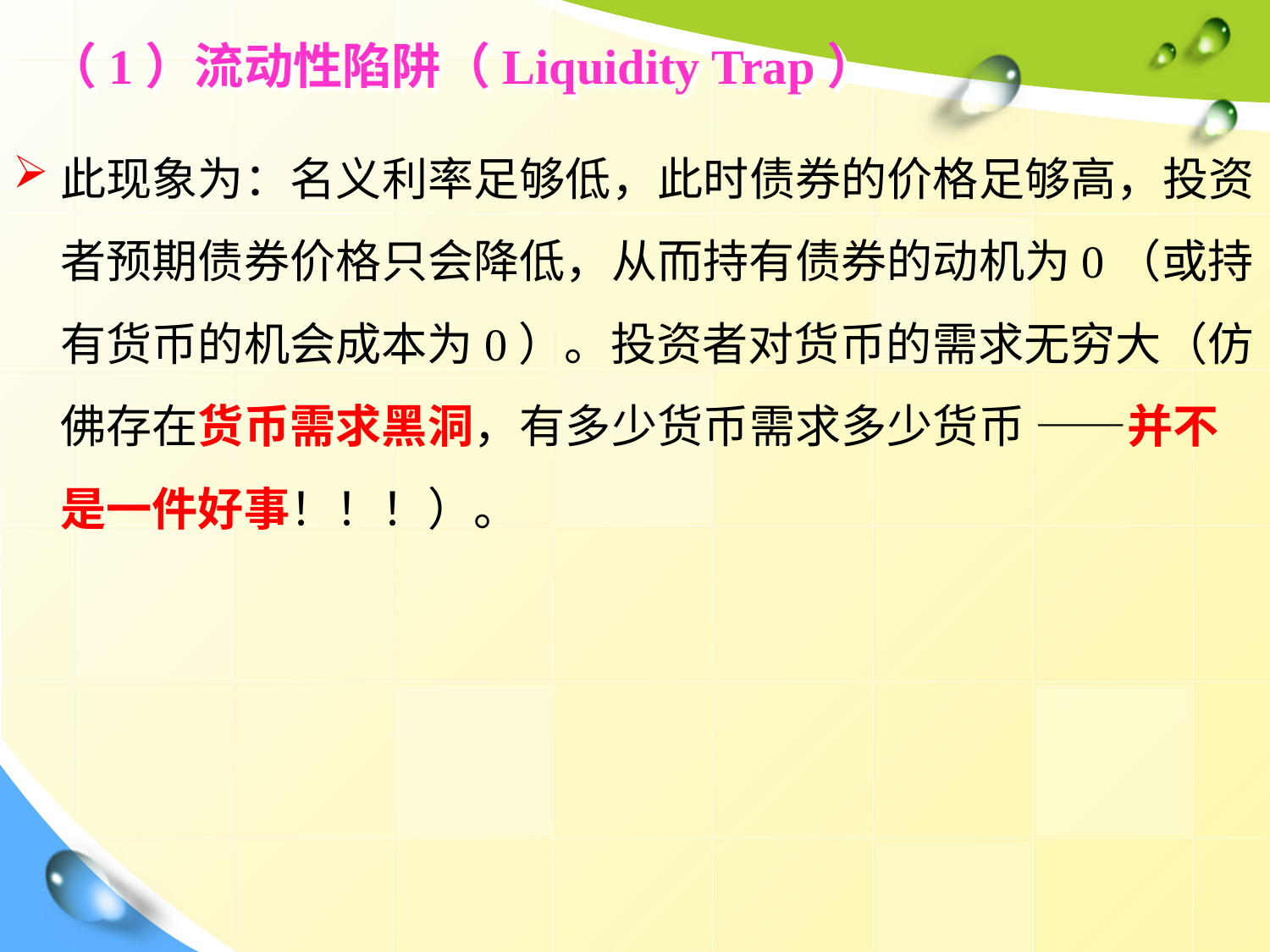

# （1）流动性陷阱（Liquidity Trap）
此现象为：名义利率足够低，此时债券的价格足够高，投资者预期债券价格只会降低，从而持有债券的动机为0（或持有货币的机会成本为0）。投资者对货币的需求无穷大（仿佛存在货币需求黑洞，有多少货币需求多少货币 ——并不是一件好事！！！）。